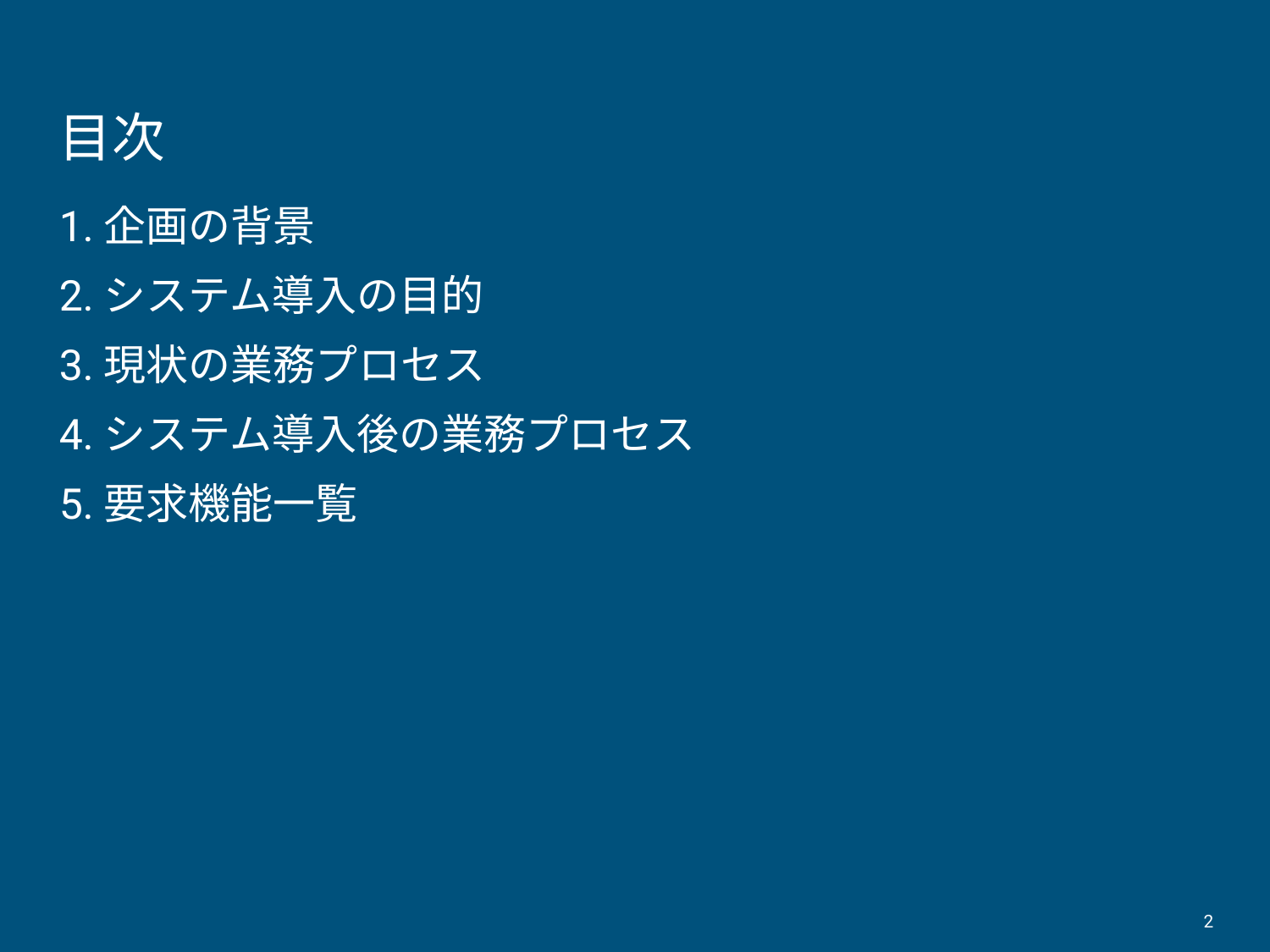

# 目次
1.企画の背景
2.システム導入の目的
3.現状の業務プロセス
4.システム導入後の業務プロセス
5.要求機能一覧
2